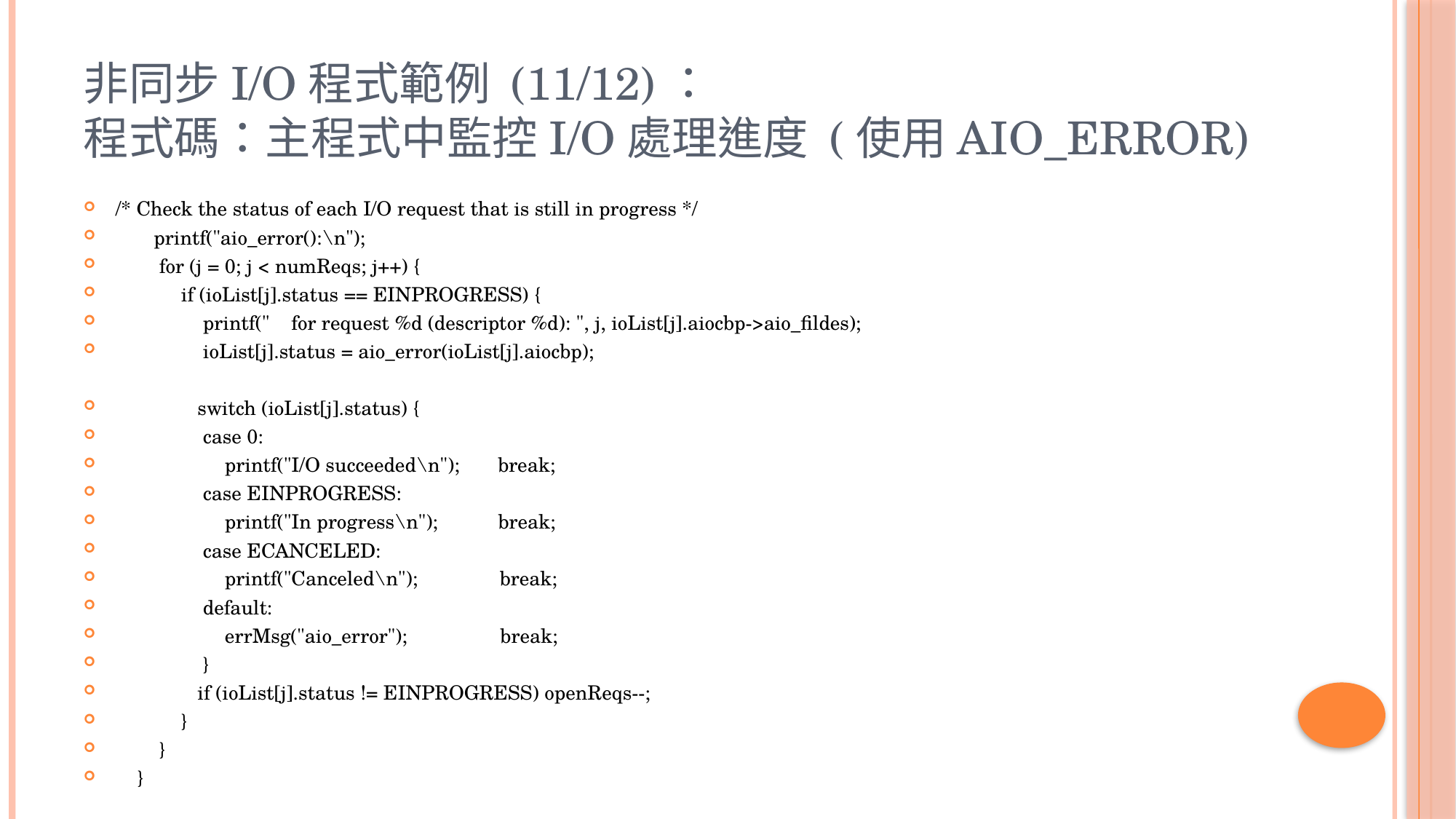

# 非同步I/O程式範例 (11/12)： 程式碼：主程式中監控I/O處理進度 (使用aio_error)
/* Check the status of each I/O request that is still in progress */
       printf("aio_error():\n");
        for (j = 0; j < numReqs; j++) {
            if (ioList[j].status == EINPROGRESS) {
                printf("    for request %d (descriptor %d): ", j, ioList[j].aiocbp->aio_fildes);
                ioList[j].status = aio_error(ioList[j].aiocbp);

               switch (ioList[j].status) {
                case 0:
                    printf("I/O succeeded\n");       break;
                case EINPROGRESS:
                    printf("In progress\n");           break;
                case ECANCELED:
                    printf("Canceled\n");               break;
                default:
                    errMsg("aio_error");                 break;
                }
               if (ioList[j].status != EINPROGRESS) openReqs--;
            }
        }
    }